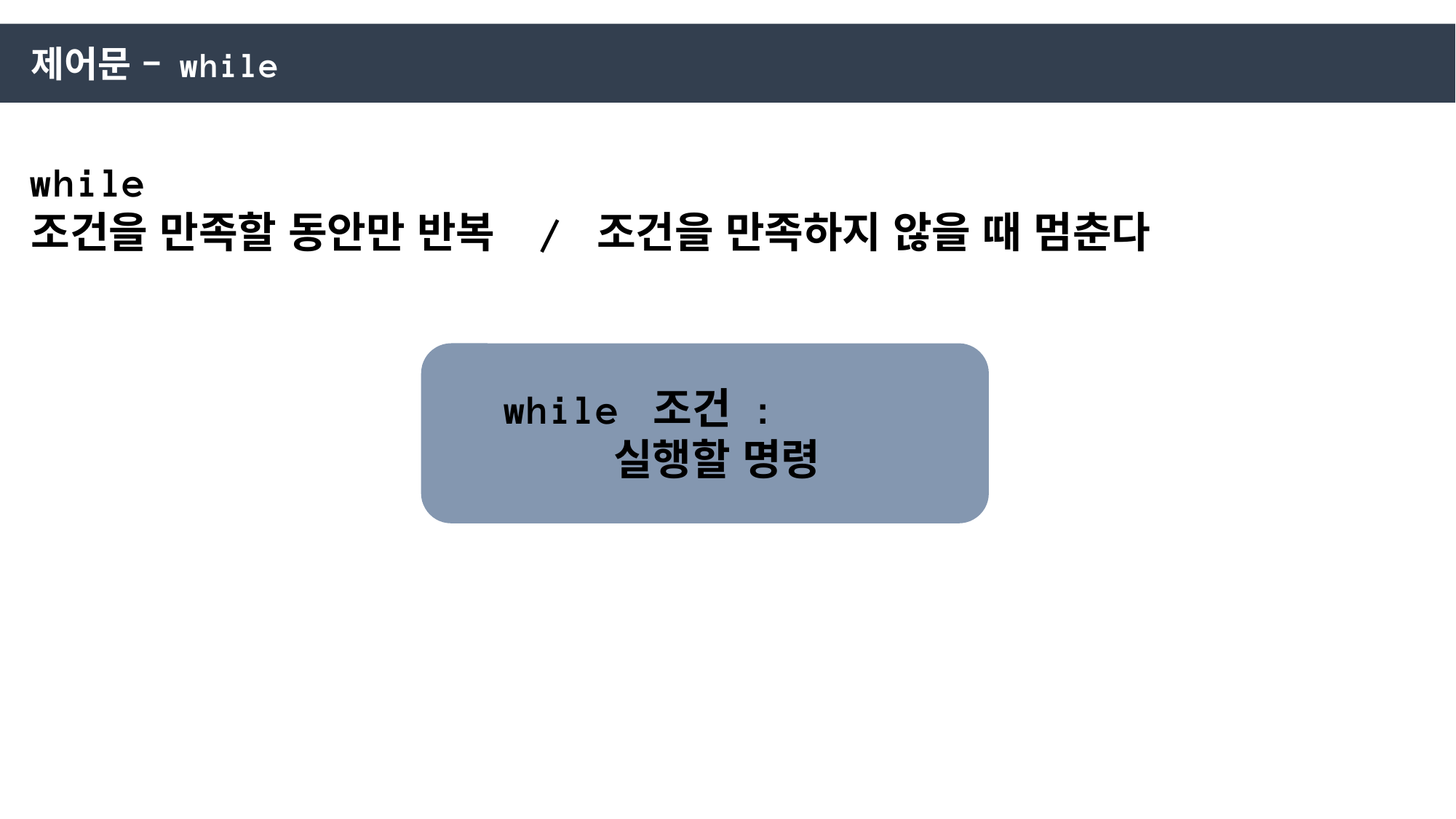

제어문 – while

while
조건을 만족할 동안만 반복   / 조건을 만족하지 않을 때 멈춘다

while 조건 :
	실행할 명령